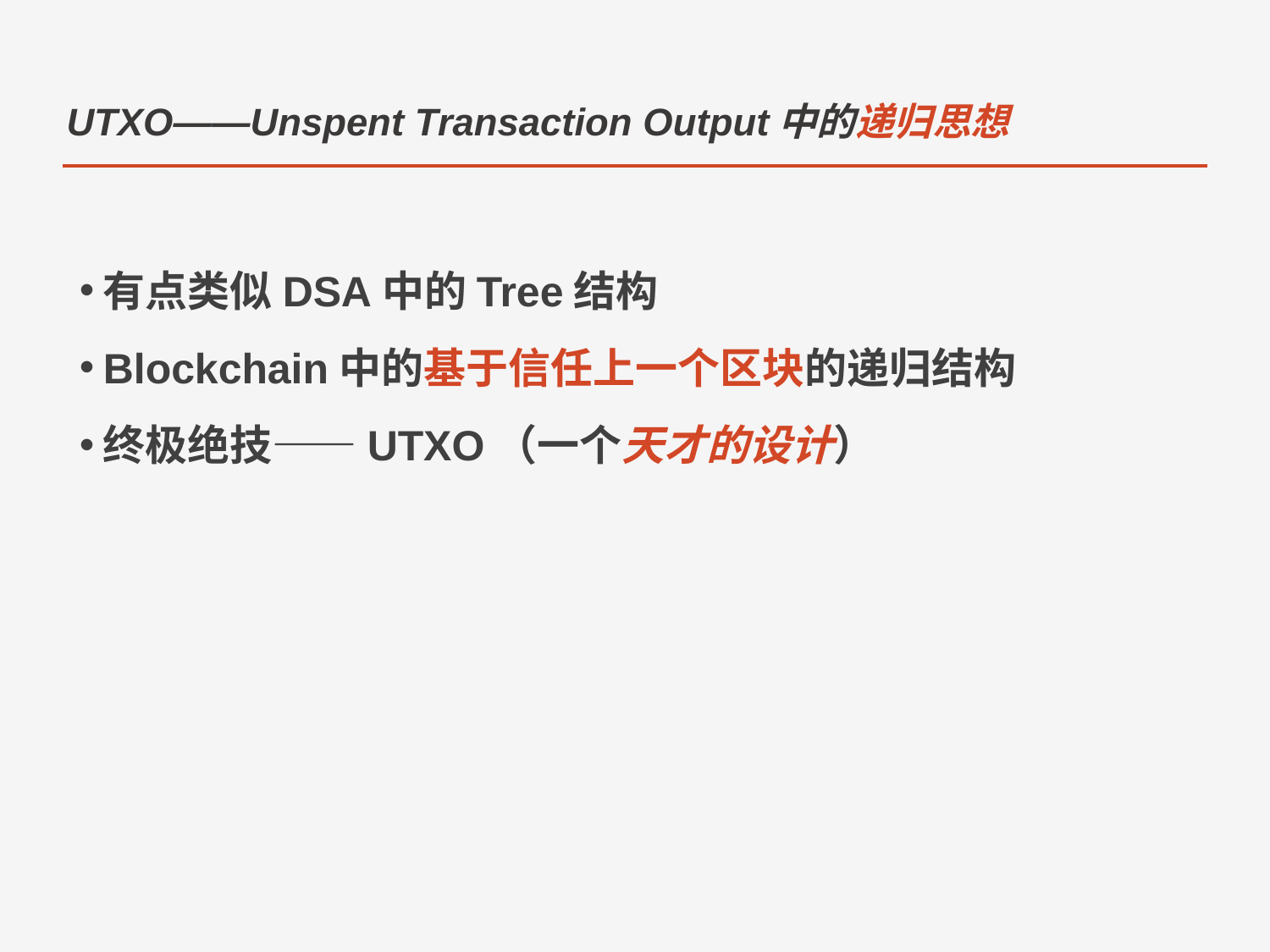

UTXO——Unspent Transaction Output中的递归思想
有点类似DSA中的Tree结构
Blockchain中的基于信任上一个区块的递归结构
终极绝技——UTXO（一个天才的设计）